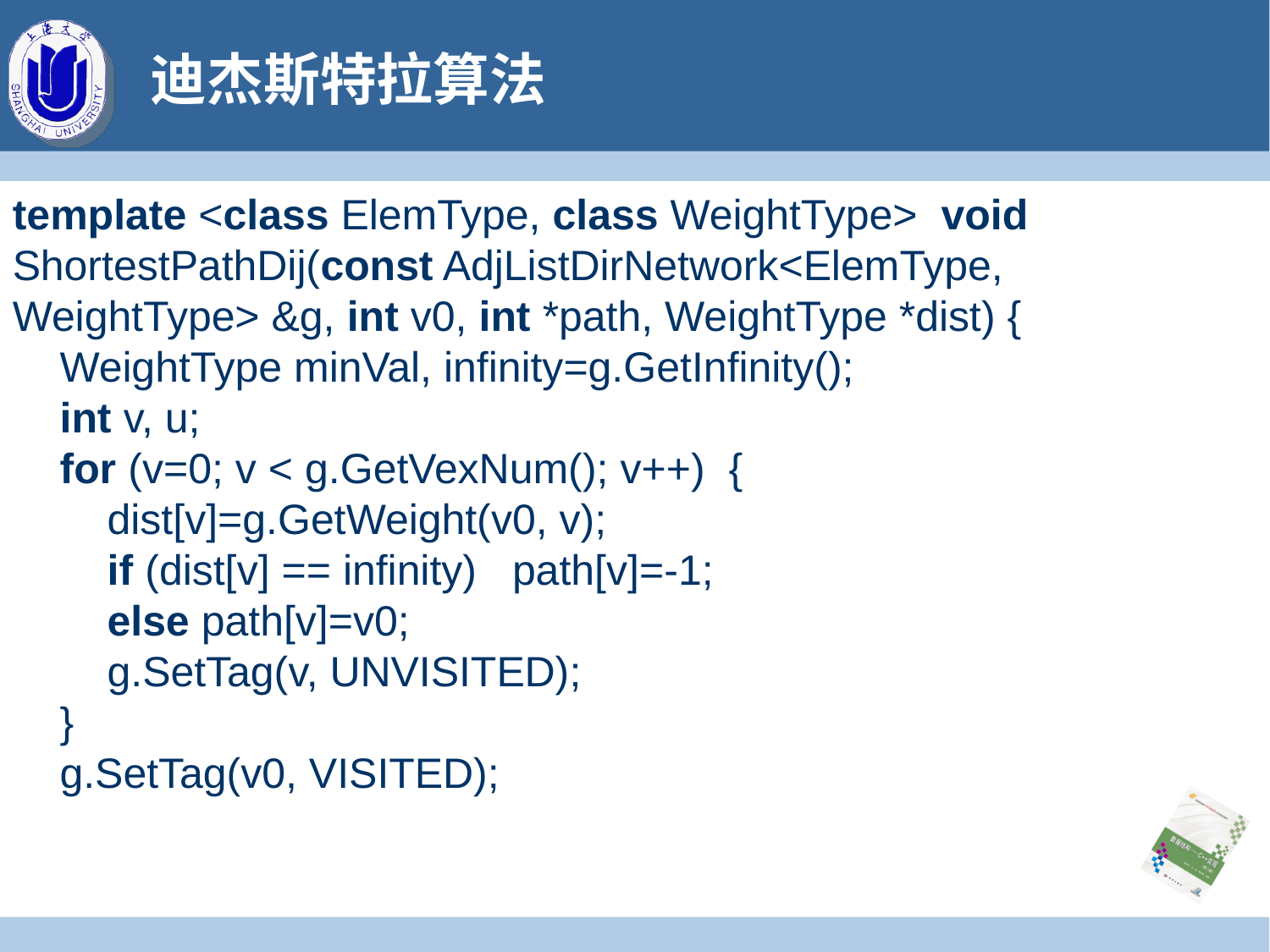

# 迪杰斯特拉算法
template <class ElemType, class WeightType>  void
ShortestPathDij(const AdjListDirNetwork<ElemType, WeightType> &g, int v0, int *path, WeightType *dist) {
    WeightType minVal, infinity=g.GetInfinity();
    int v, u;
    for (v=0; v < g.GetVexNum(); v++)  {
        dist[v]=g.GetWeight(v0, v);
        if (dist[v] == infinity)   path[v]=-1;
        else path[v]=v0;
        g.SetTag(v, UNVISITED);
    }
    g.SetTag(v0, VISITED);